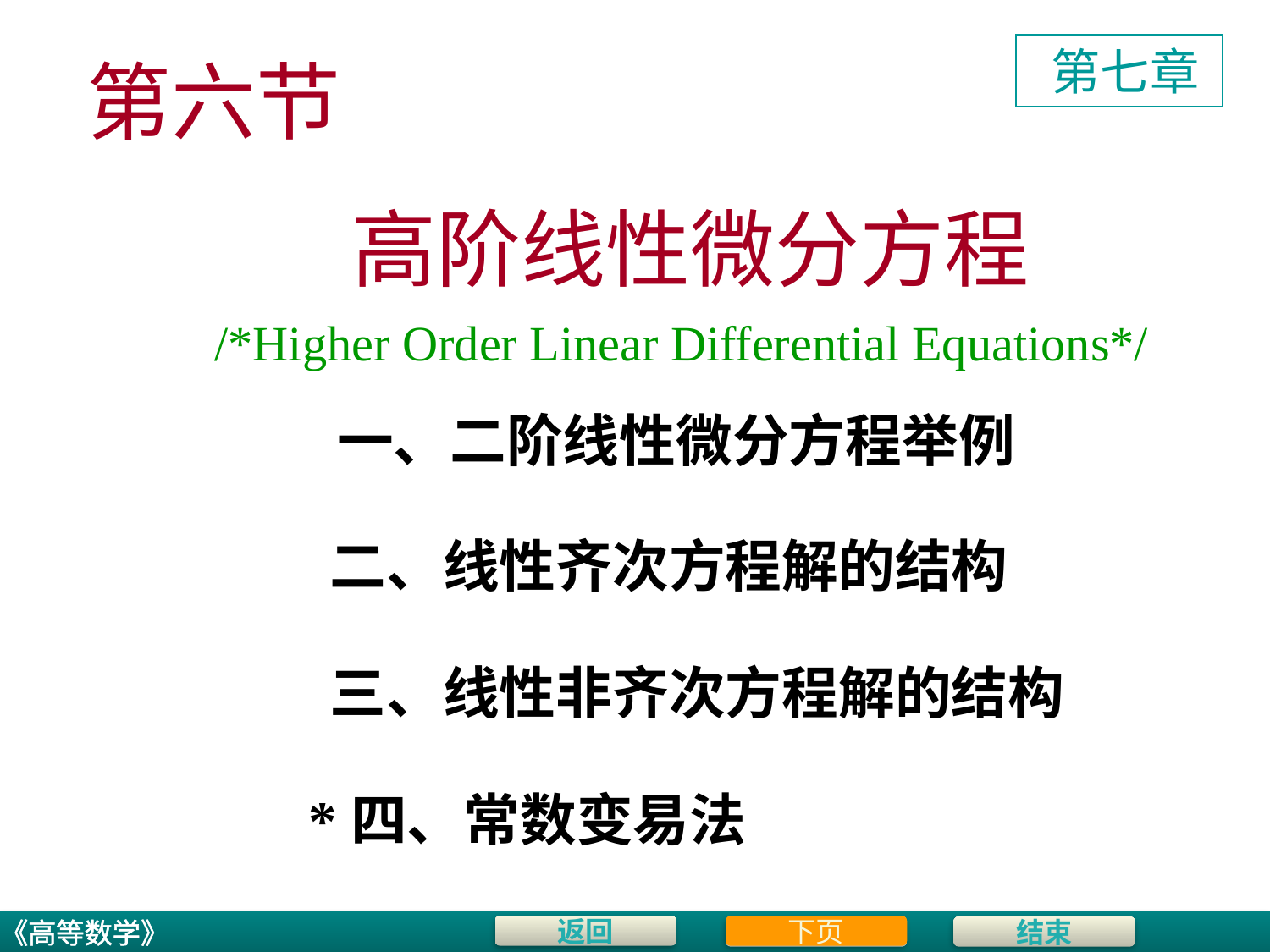

第七章
# 第六节
高阶线性微分方程
/*Higher Order Linear Differential Equations*/
一、二阶线性微分方程举例
二、线性齐次方程解的结构
三、线性非齐次方程解的结构
*四、常数变易法
下页